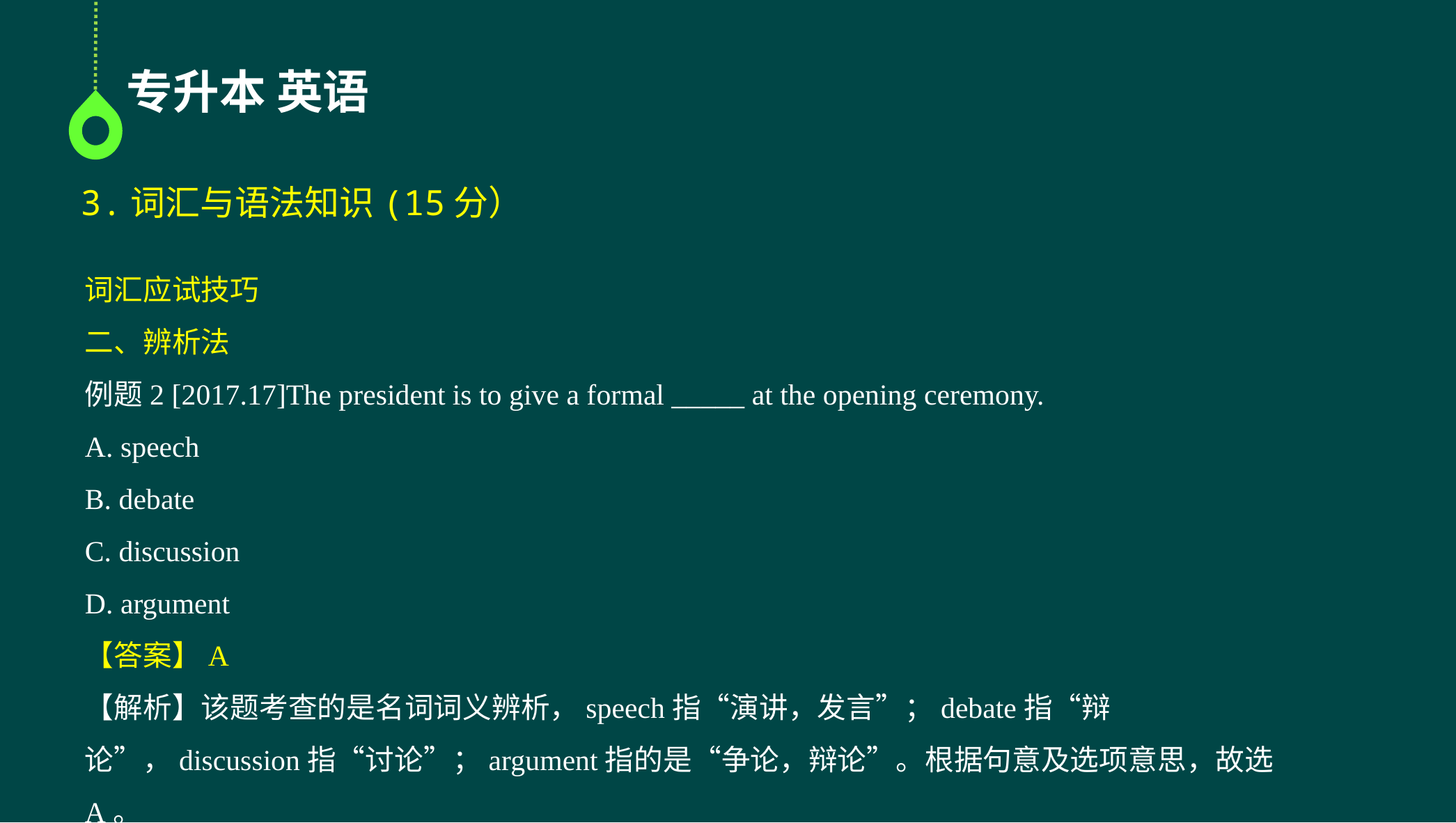

专升本 英语
3.词汇与语法知识(15分）
词汇应试技巧
二、辨析法
例题2 [2017.17]The president is to give a formal _____ at the opening ceremony.
A. speech
B. debate
C. discussion
D. argument
【答案】A
【解析】该题考查的是名词词义辨析，speech指“演讲，发言”；debate指“辩论”，discussion指“讨论”；argument指的是“争论，辩论”。根据句意及选项意思，故选A。